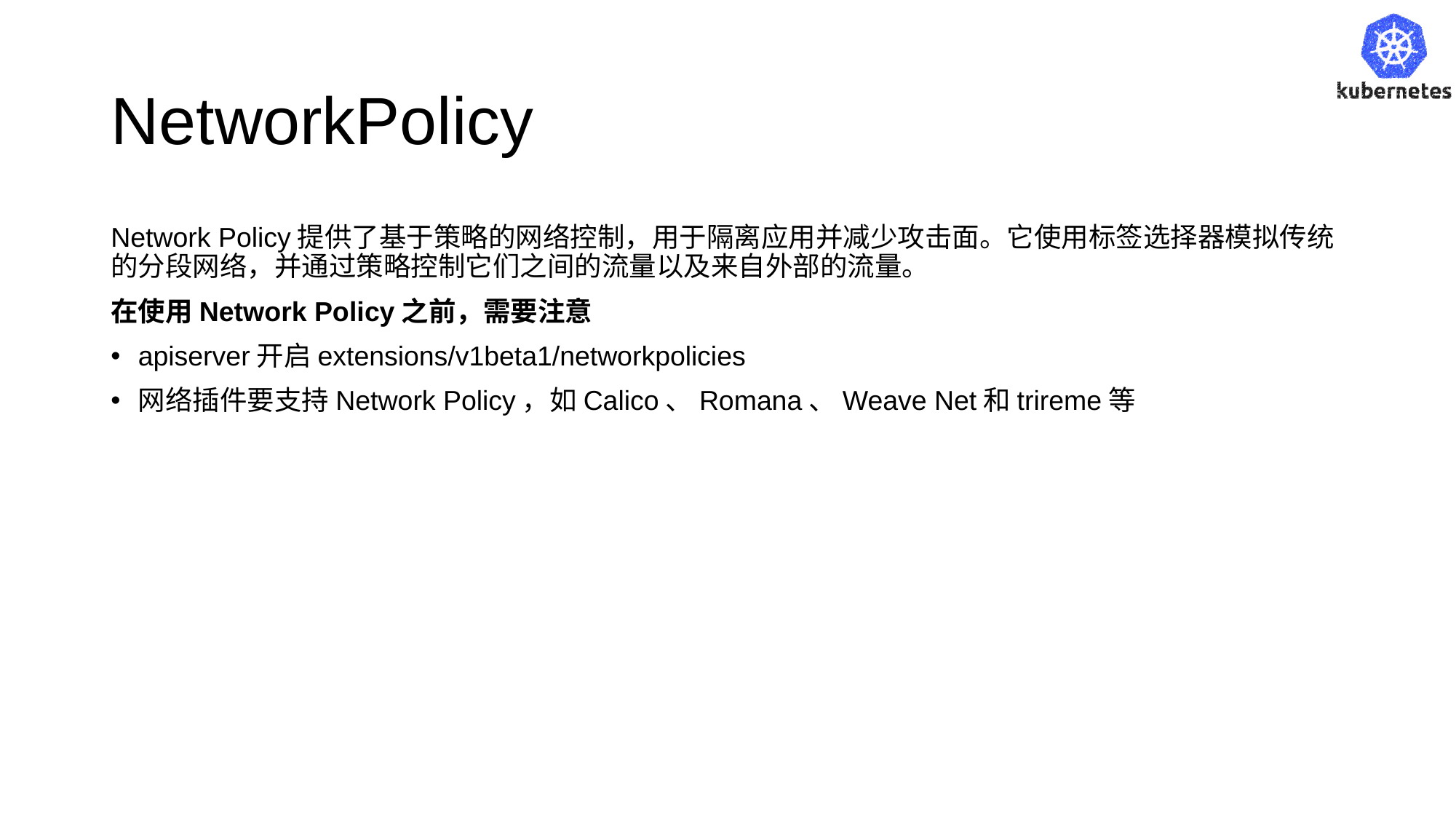

# NetworkPolicy
Network Policy提供了基于策略的网络控制，用于隔离应用并减少攻击面。它使用标签选择器模拟传统的分段网络，并通过策略控制它们之间的流量以及来自外部的流量。
在使用Network Policy之前，需要注意
apiserver开启extensions/v1beta1/networkpolicies
网络插件要支持Network Policy，如Calico、Romana、Weave Net和trireme等